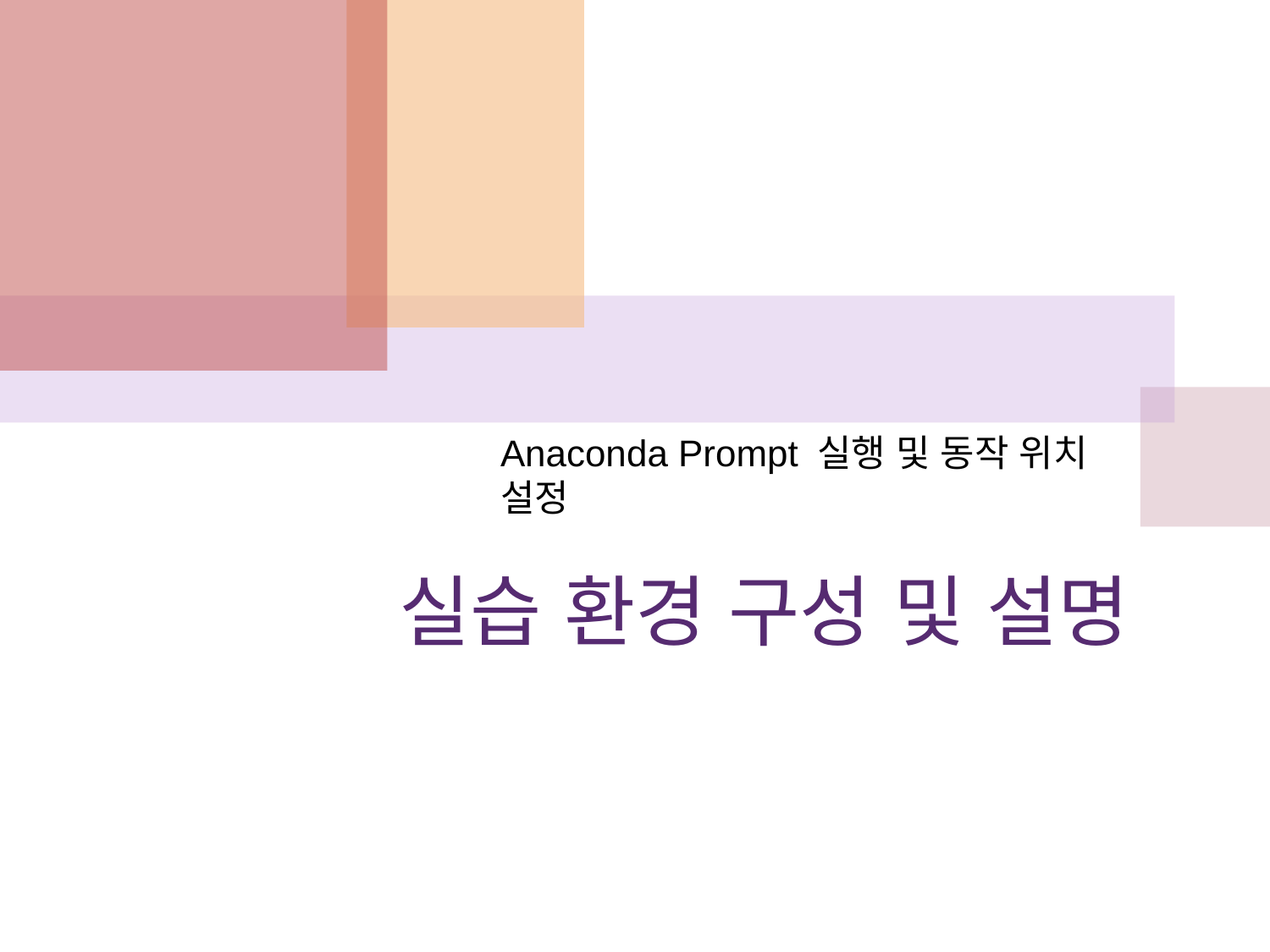

Anaconda Prompt 실행 및 동작 위치 설정
# 실습 환경 구성 및 설명